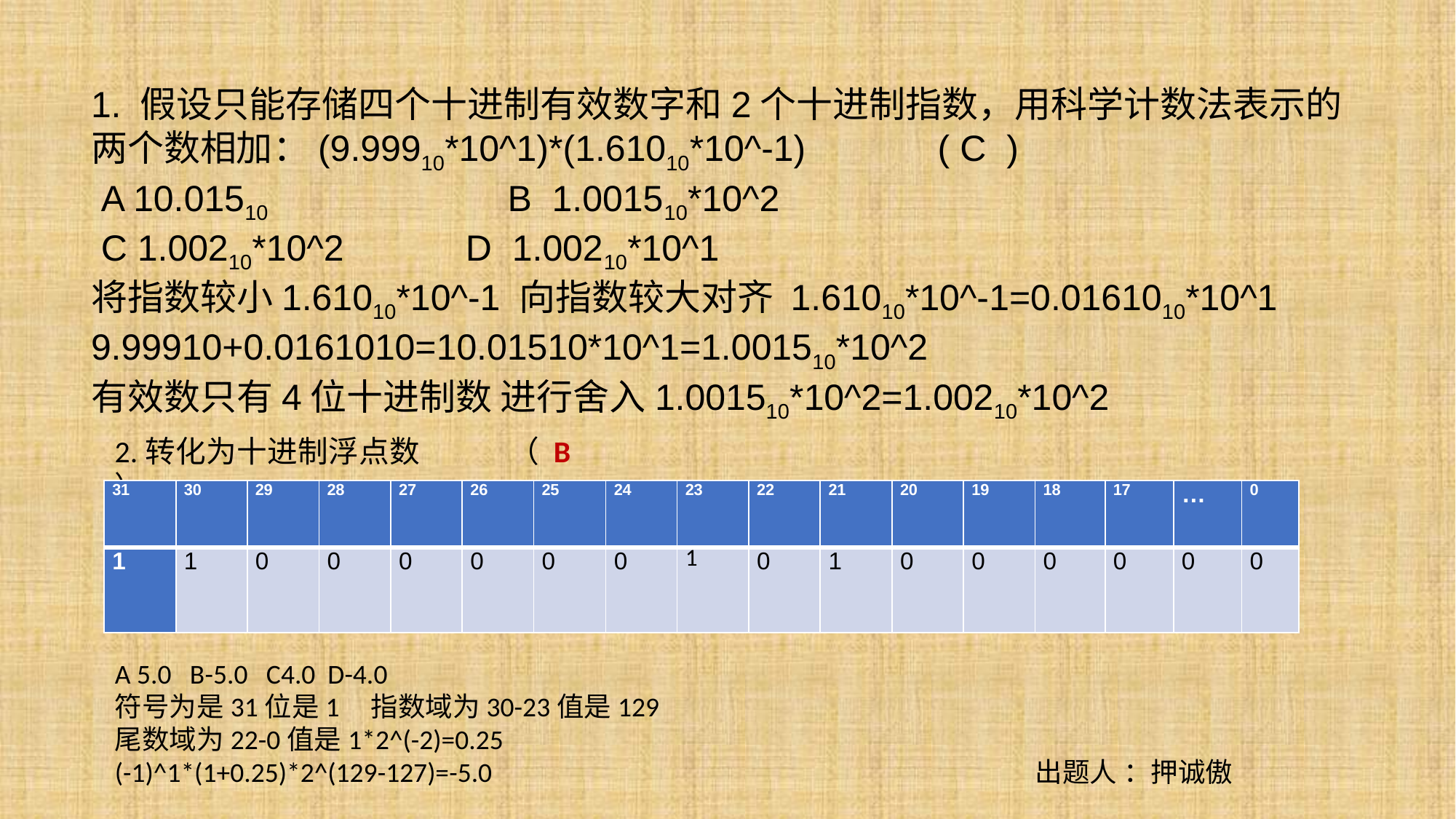

1. 假设只能存储四个十进制有效数字和2个十进制指数，用科学计数法表示的两个数相加：(9.99910*10^1)*(1.61010*10^-1)             ( C  )
 A 10.01510                        B  1.001510*10^2
 C 1.00210*10^2            D  1.00210*10^1
将指数较小1.61010*10^-1 向指数较大对齐 1.61010*10^-1=0.0161010*10^1
9.99910+0.0161010=10.01510*10^1=1.001510*10^2
有效数只有4位十进制数 进行舍入1.001510*10^2=1.00210*10^2

2.转化为十进制浮点数             （ B  ）

| 31 | 30 | 29 | 28 | 27 | 26 | 25 | 24 | 23 | 22 | 21 | 20 | 19 | 18 | 17 | … | 0 |
| --- | --- | --- | --- | --- | --- | --- | --- | --- | --- | --- | --- | --- | --- | --- | --- | --- |
| 1 | 1 | 0 | 0 | 0 | 0 | 0 | 0 | 1 | 0 | 1 | 0 | 0 | 0 | 0 | 0 | 0 |
A 5.0   B-5.0   C4.0  D-4.0
符号为是31位是1    指数域为30-23值是129
尾数域为22-0值是1*2^(-2)=0.25
(-1)^1*(1+0.25)*2^(129-127)=-5.0                                                                                      出题人 ：押诚傲